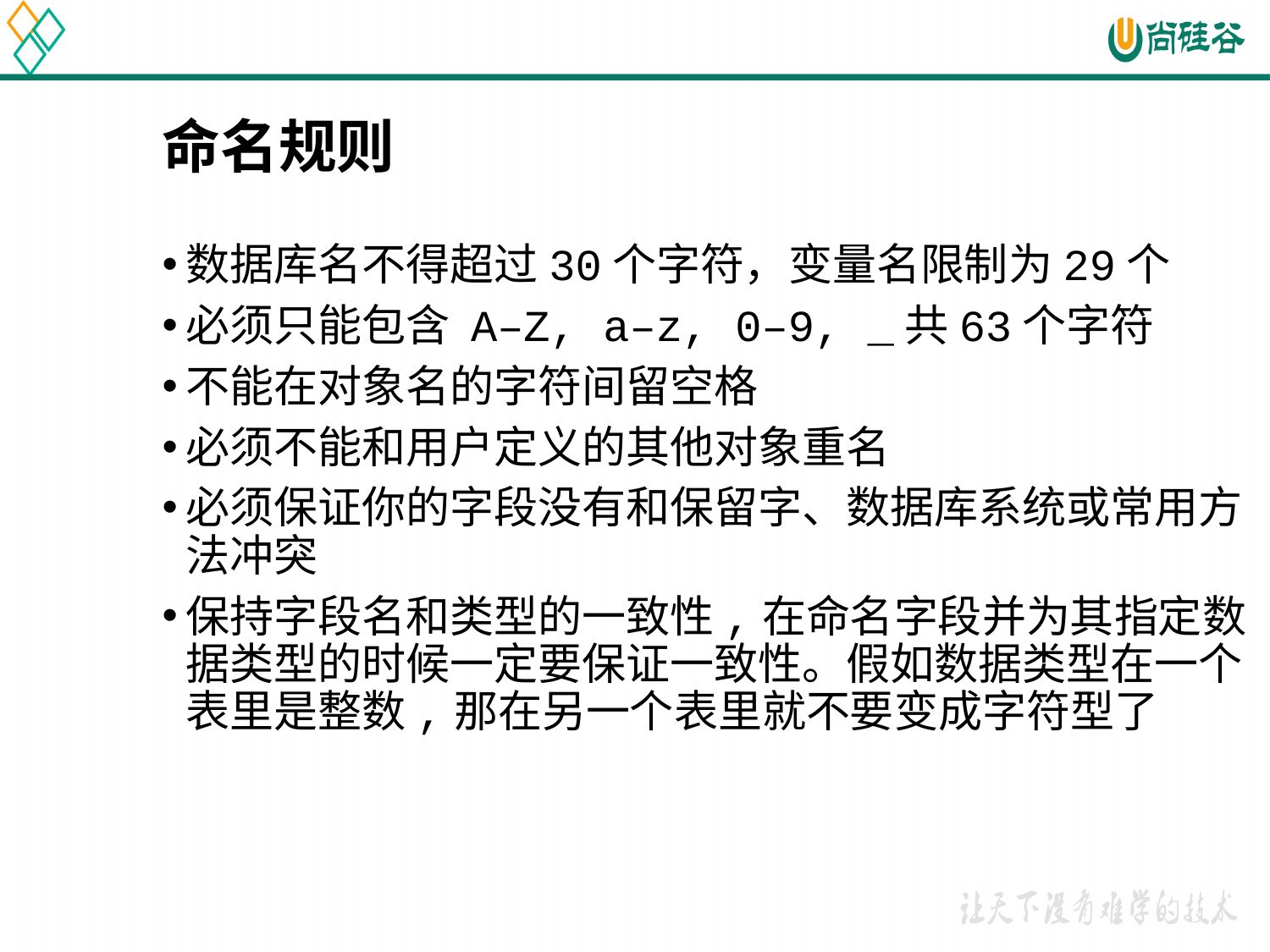

命名规则
数据库名不得超过30个字符，变量名限制为29个
必须只能包含 A–Z, a–z, 0–9, _共63个字符
不能在对象名的字符间留空格
必须不能和用户定义的其他对象重名
必须保证你的字段没有和保留字、数据库系统或常用方法冲突
保持字段名和类型的一致性,在命名字段并为其指定数据类型的时候一定要保证一致性。假如数据类型在一个表里是整数,那在另一个表里就不要变成字符型了